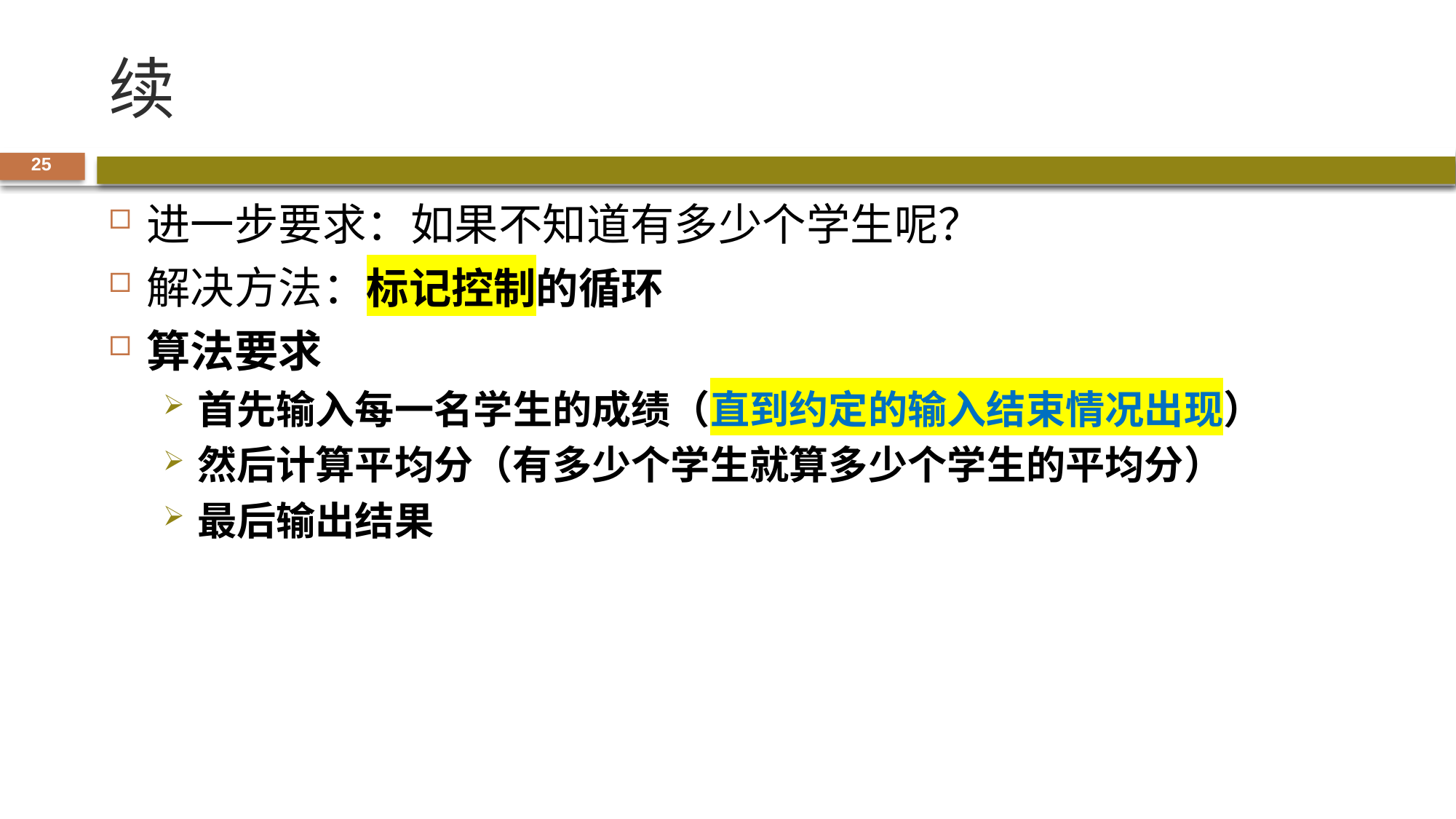

# 续
25
进一步要求：如果不知道有多少个学生呢？
解决方法：标记控制的循环
算法要求
首先输入每一名学生的成绩（直到约定的输入结束情况出现）
然后计算平均分（有多少个学生就算多少个学生的平均分）
最后输出结果